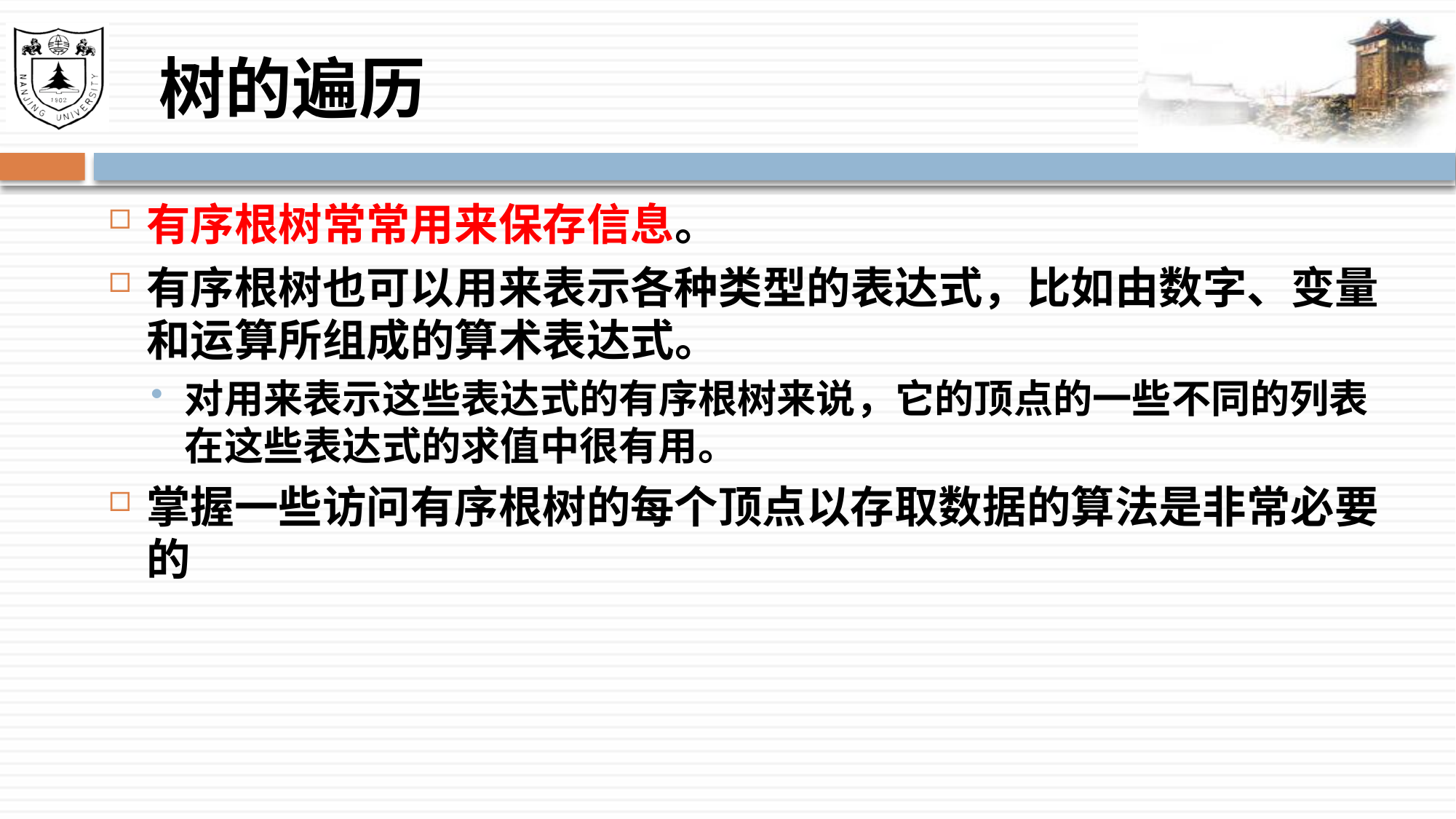

# 树的遍历
有序根树常常用来保存信息。
有序根树也可以用来表示各种类型的表达式，比如由数字、变量和运算所组成的算术表达式。
对用来表示这些表达式的有序根树来说，它的顶点的一些不同的列表在这些表达式的求值中很有用。
掌握一些访问有序根树的每个顶点以存取数据的算法是非常必要的